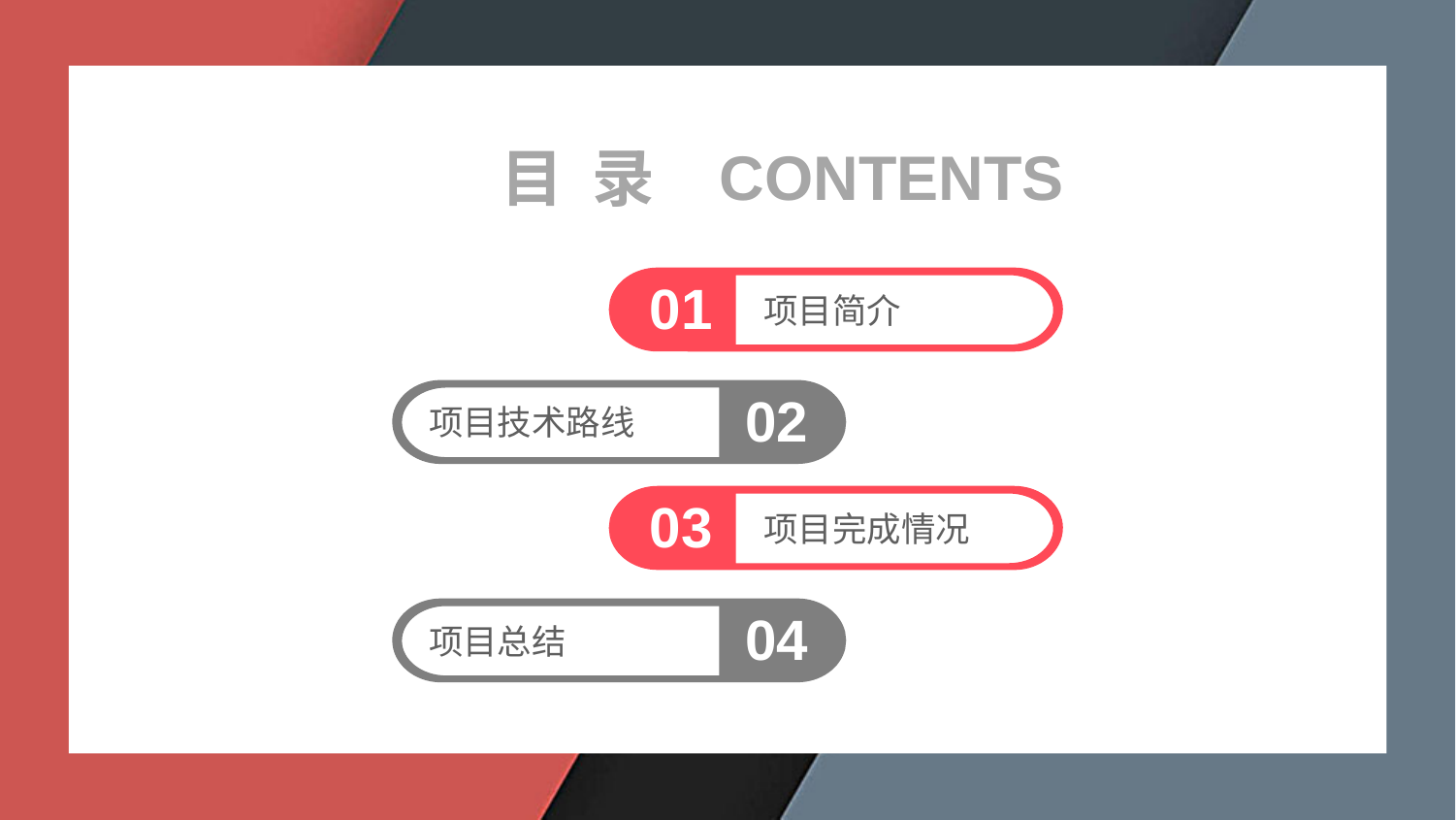

目  录
CONTENTS
项目简介
01
项目技术路线
02
项目完成情况
03
项目总结
04